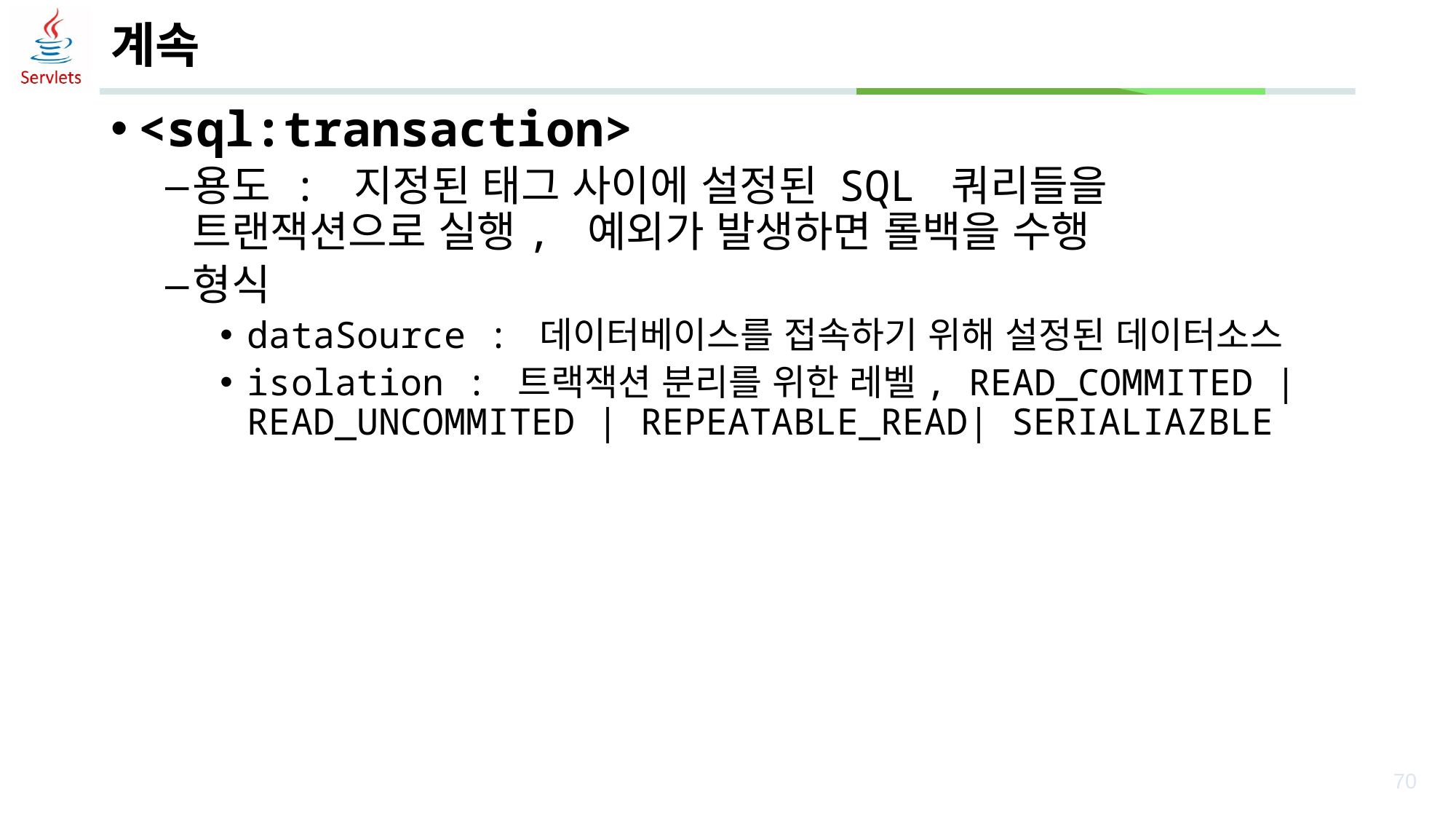

# 계속
<sql:transaction>
용도 : 지정된 태그 사이에 설정된 SQL 쿼리들을 트랜잭션으로 실행, 예외가 발생하면 롤백을 수행
형식
dataSource : 데이터베이스를 접속하기 위해 설정된 데이터소스
isolation : 트랙잭션 분리를 위한 레벨, READ_COMMITED | READ_UNCOMMITED | REPEATABLE_READ| SERIALIAZBLE
70